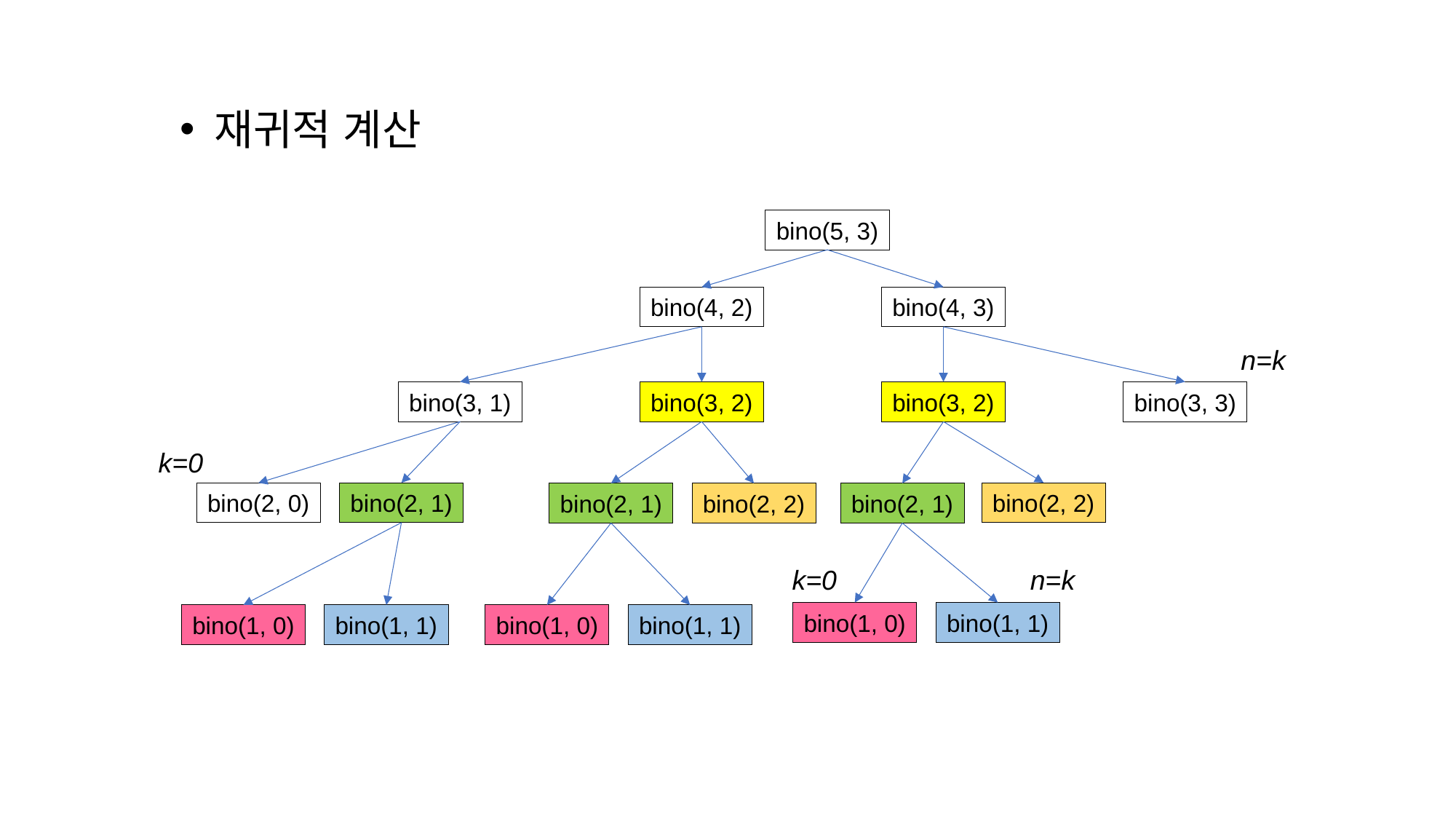

재귀적 계산
bino(5, 3)
bino(4, 2)
bino(4, 3)
n=k
bino(3, 1)
bino(3, 2)
bino(3, 2)
bino(3, 3)
k=0
bino(2, 2)
bino(2, 0)
bino(2, 1)
bino(2, 1)
bino(2, 2)
bino(2, 1)
k=0
n=k
bino(1, 0)
bino(1, 1)
bino(1, 0)
bino(1, 1)
bino(1, 0)
bino(1, 1)